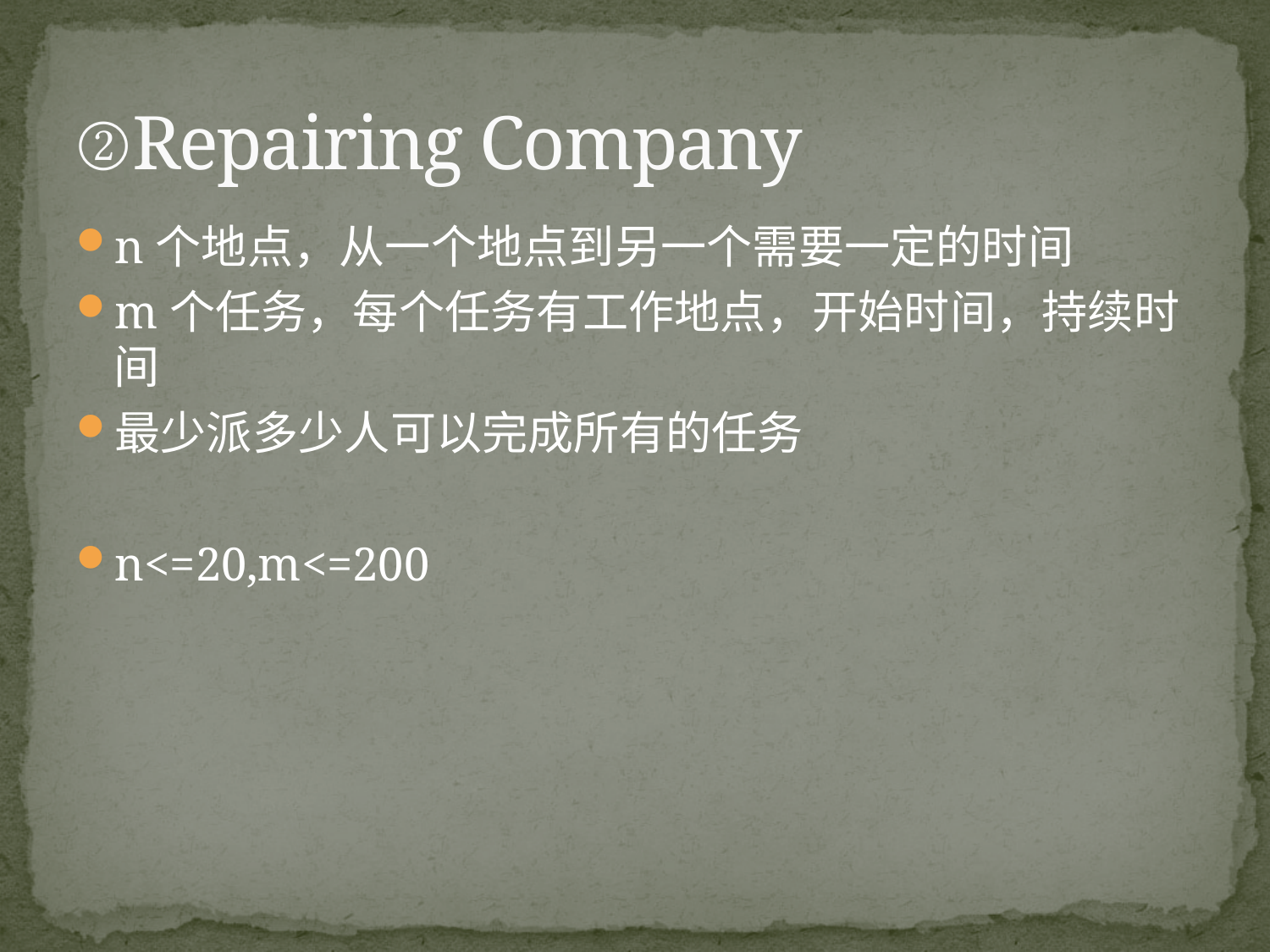

# ②Repairing Company
n个地点，从一个地点到另一个需要一定的时间
m个任务，每个任务有工作地点，开始时间，持续时间
最少派多少人可以完成所有的任务

n<=20,m<=200